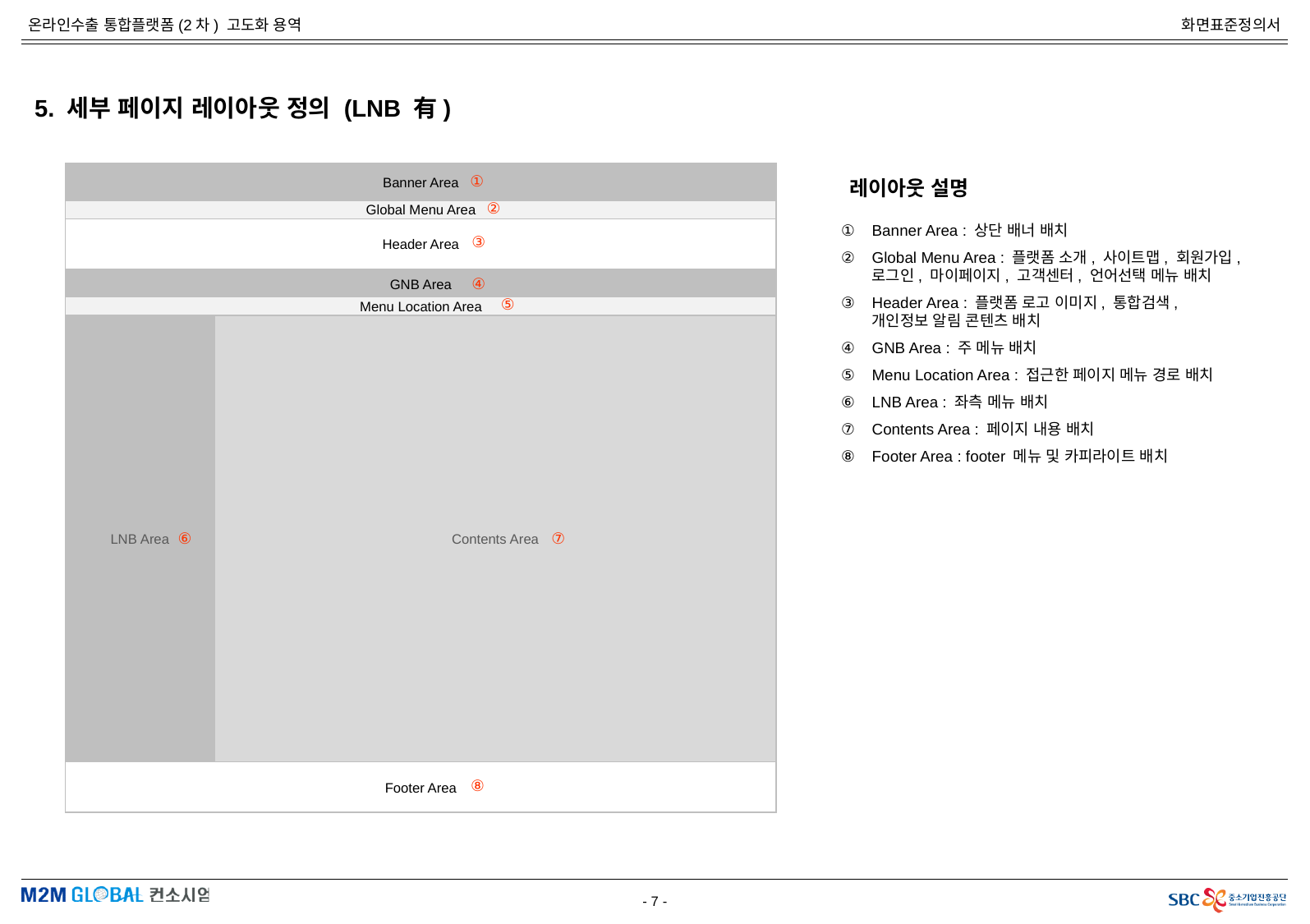

5. 세부 페이지 레이아웃 정의 (LNB 有)
Banner Area
Global Menu Area
Header Area
GNB Area
Menu Location Area
Contents Area
LNB Area
Footer Area
①
레이아웃 설명
②
Banner Area : 상단 배너 배치
Global Menu Area : 플랫폼 소개, 사이트맵, 회원가입, 로그인, 마이페이지, 고객센터, 언어선택 메뉴 배치
Header Area : 플랫폼 로고 이미지, 통합검색, 개인정보 알림 콘텐츠 배치
GNB Area : 주 메뉴 배치
Menu Location Area : 접근한 페이지 메뉴 경로 배치
LNB Area : 좌측 메뉴 배치
Contents Area : 페이지 내용 배치
Footer Area : footer 메뉴 및 카피라이트 배치
③
④
⑤
⑥
⑦
⑧